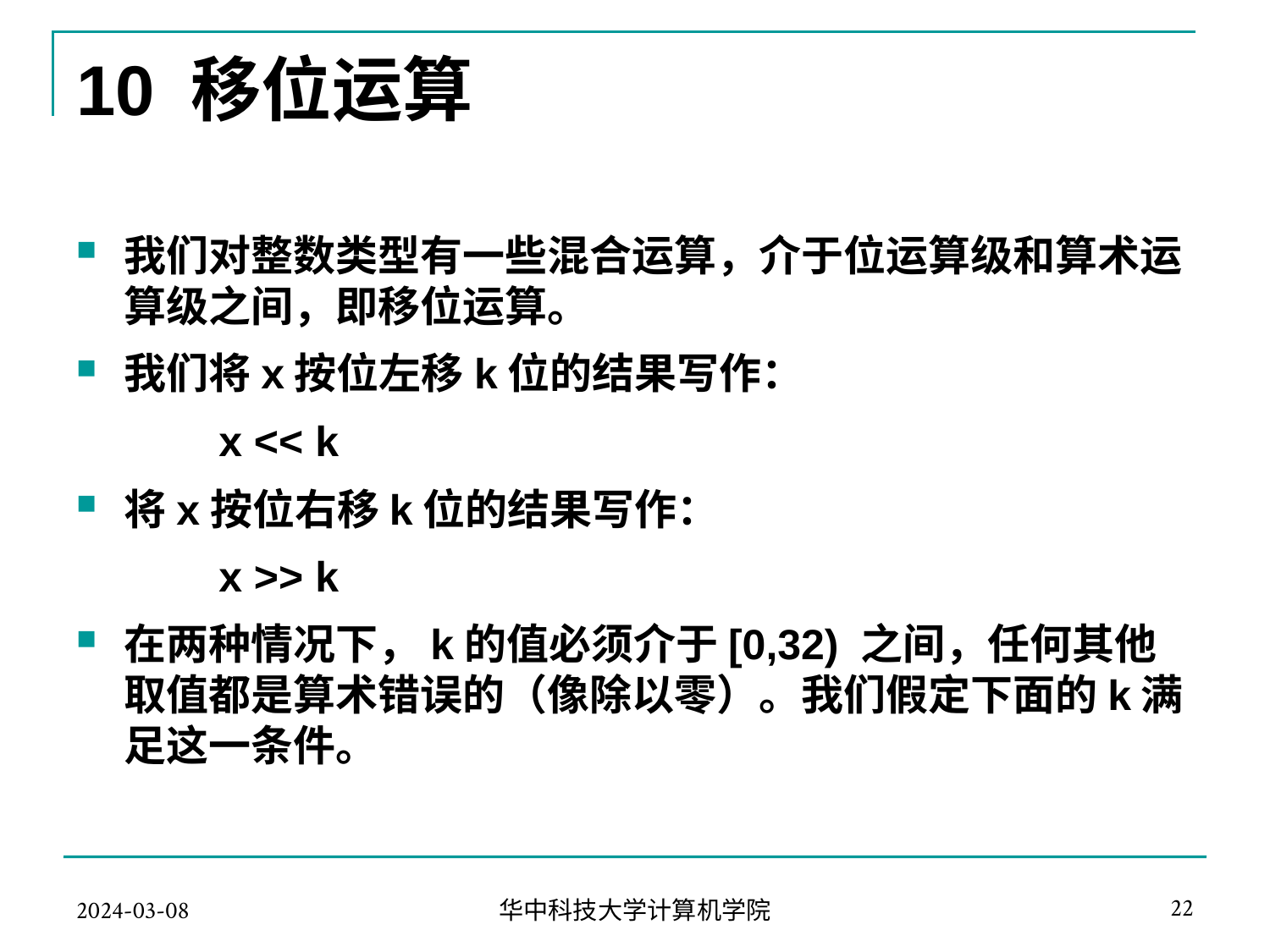

# 10 移位运算
我们对整数类型有一些混合运算，介于位运算级和算术运算级之间，即移位运算。
我们将x按位左移k位的结果写作：
	        x << k
将x按位右移k位的结果写作：
	        x >> k
在两种情况下，k的值必须介于[0,32) 之间，任何其他取值都是算术错误的（像除以零）。我们假定下面的k满足这一条件。
2024-03-08
22
华中科技大学计算机学院